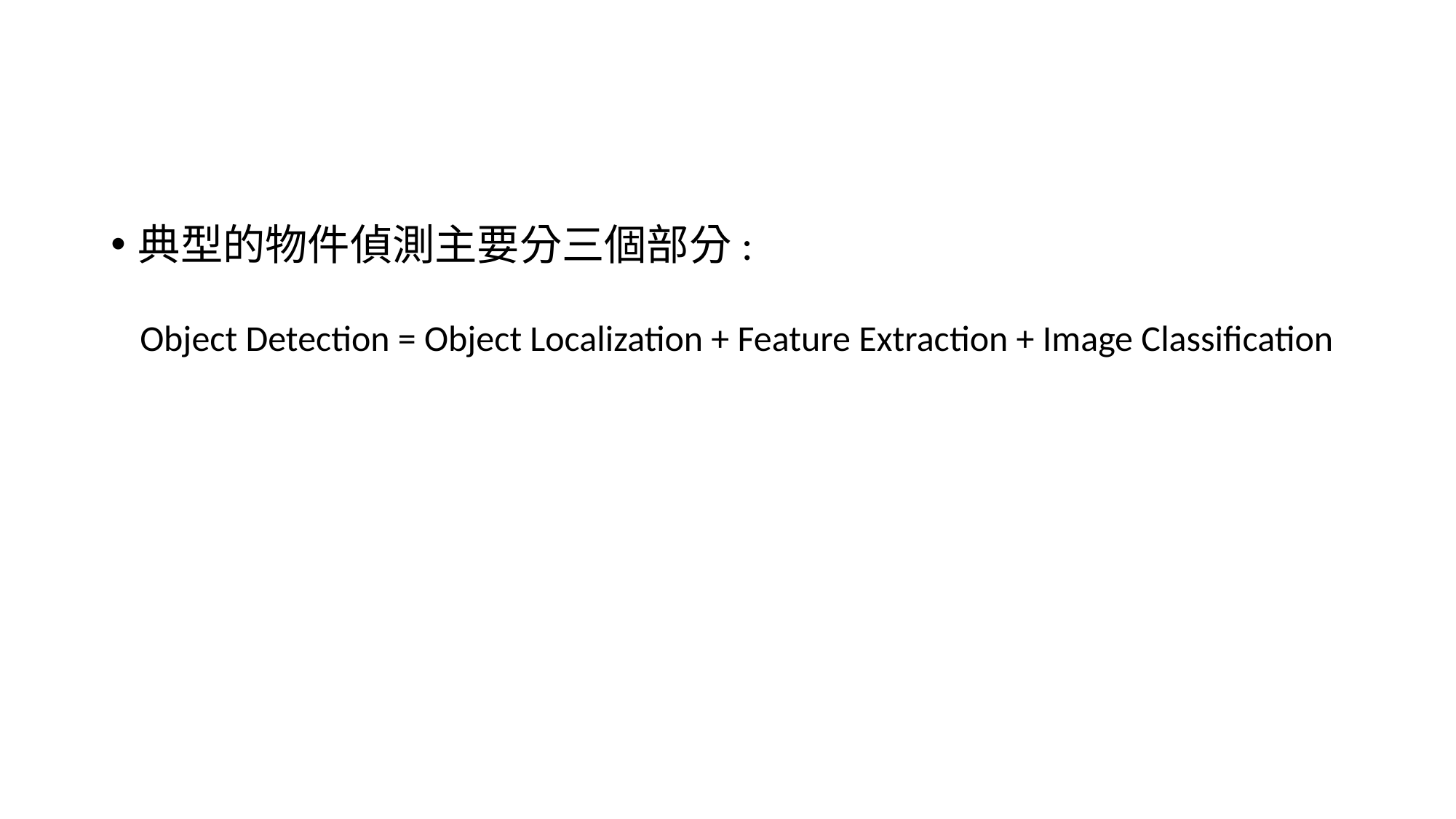

典型的物件偵測主要分三個部分:
   Object Detection = Object Localization + Feature Extraction + Image Classification